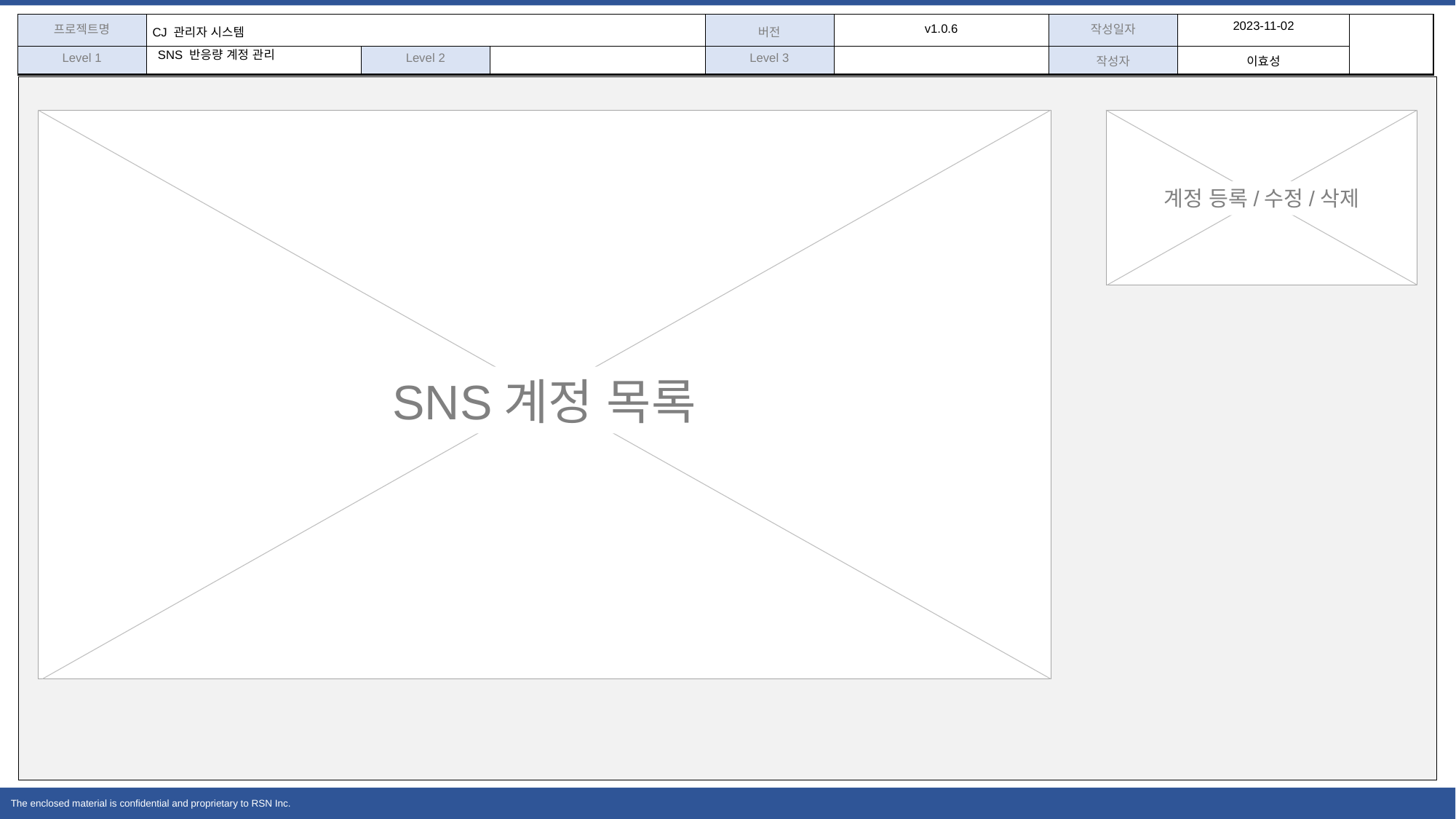

SNS 반응량 계정 관리

SNS계정 목록

계정 등록/수정/삭제